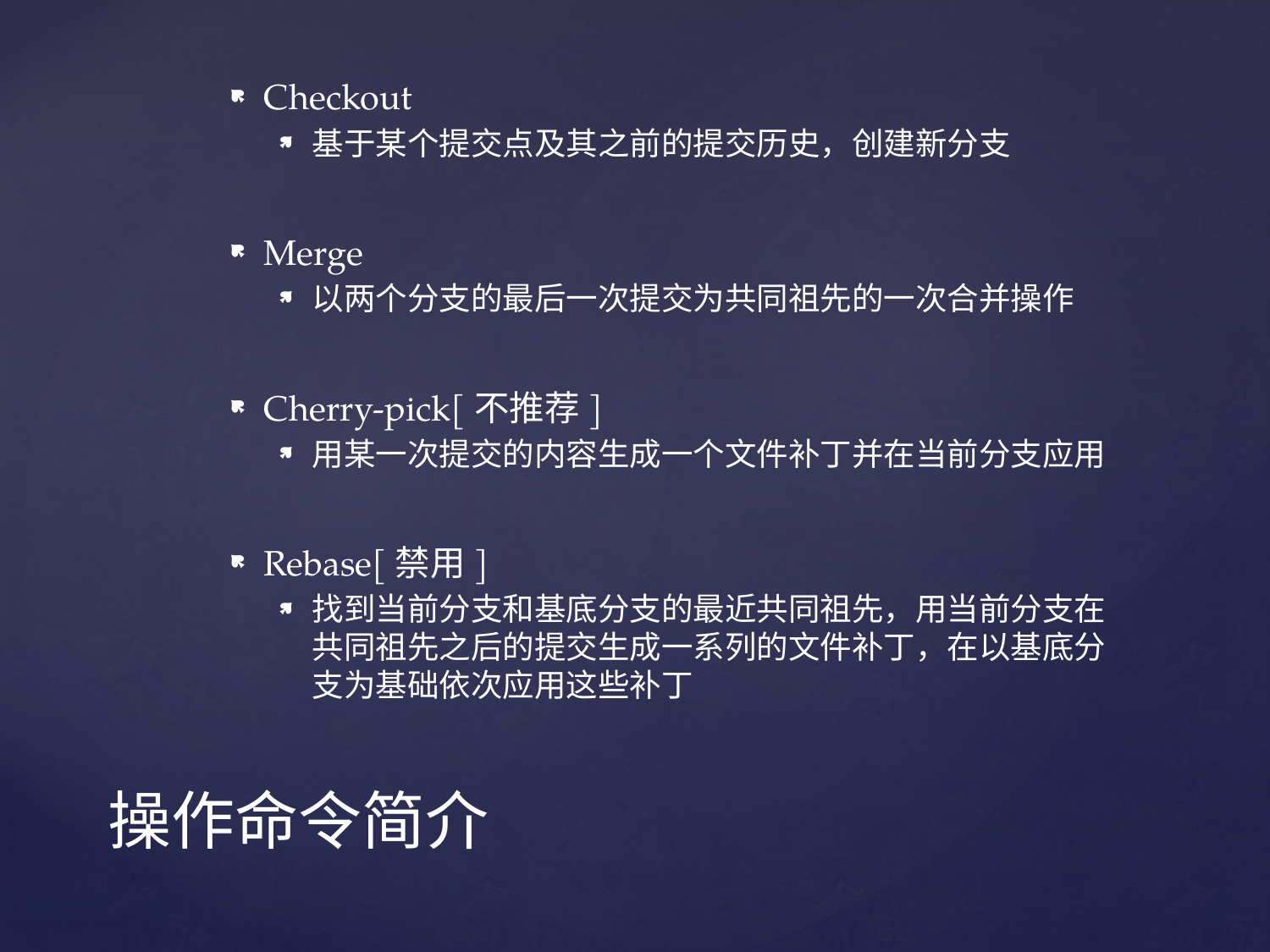

Checkout
基于某个提交点及其之前的提交历史，创建新分支

Merge
以两个分支的最后一次提交为共同祖先的一次合并操作

Cherry-pick[不推荐]
用某一次提交的内容生成一个文件补丁并在当前分支应用

Rebase[禁用]
找到当前分支和基底分支的最近共同祖先，用当前分支在共同祖先之后的提交生成一系列的文件补丁，在以基底分支为基础依次应用这些补丁
# 操作命令简介